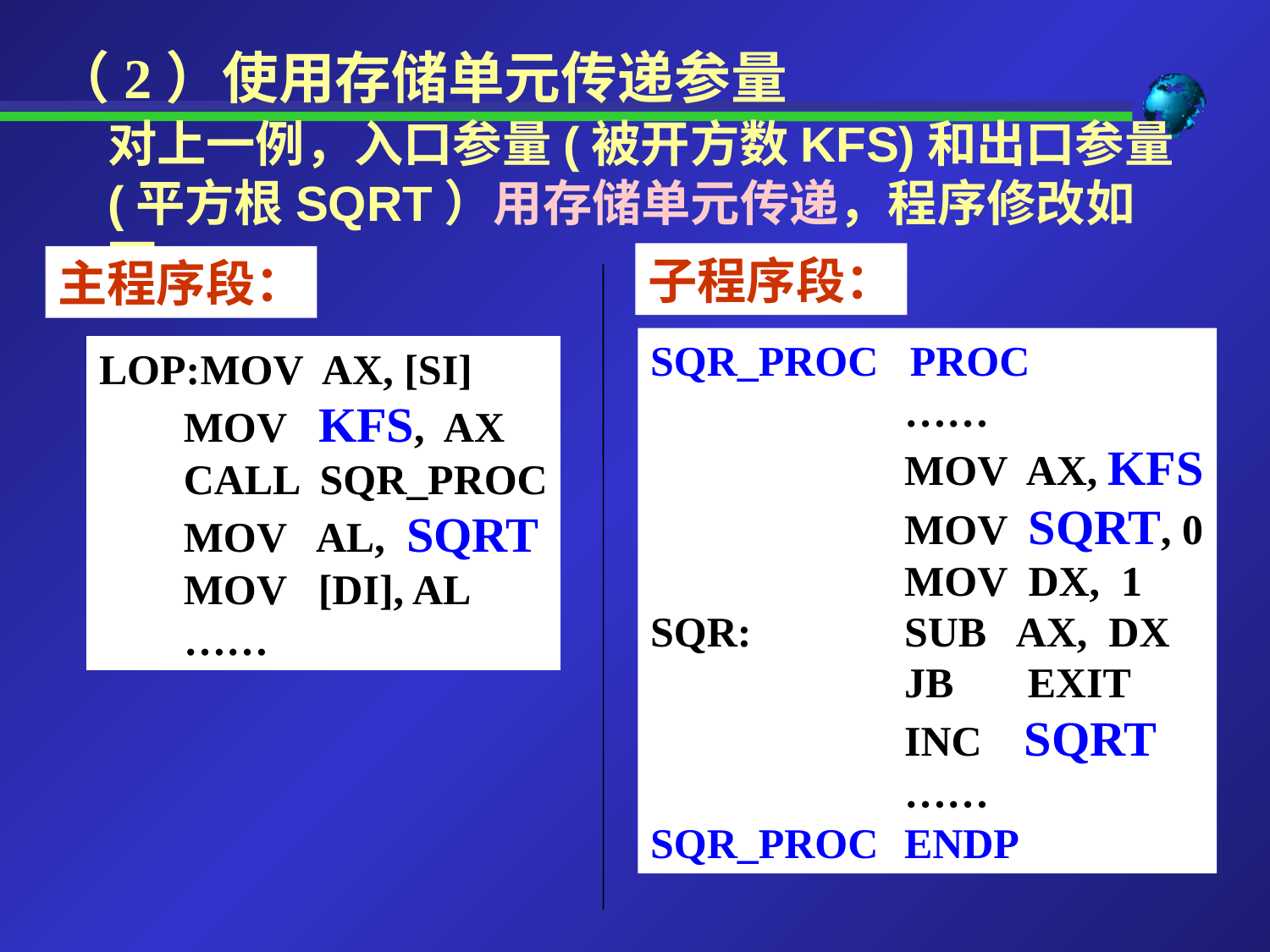

（2）使用存储单元传递参量
对上一例，入口参量(被开方数KFS)和出口参量(平方根SQRT）用存储单元传递，程序修改如下：
子程序段：
主程序段：

SQR_PROC   PROC
		……
		MOV  AX, KFS
		MOV  SQRT, 0
		MOV  DX,  1
SQR:		SUB   AX,  DX
		JB       EXIT
		INC    SQRT
        		……
SQR_PROC	ENDP
LOP:MOV  AX, [SI]
        MOV   KFS,  AX
        CALL  SQR_PROC
        MOV   AL,  SQRT
        MOV   [DI], AL
        ……
60